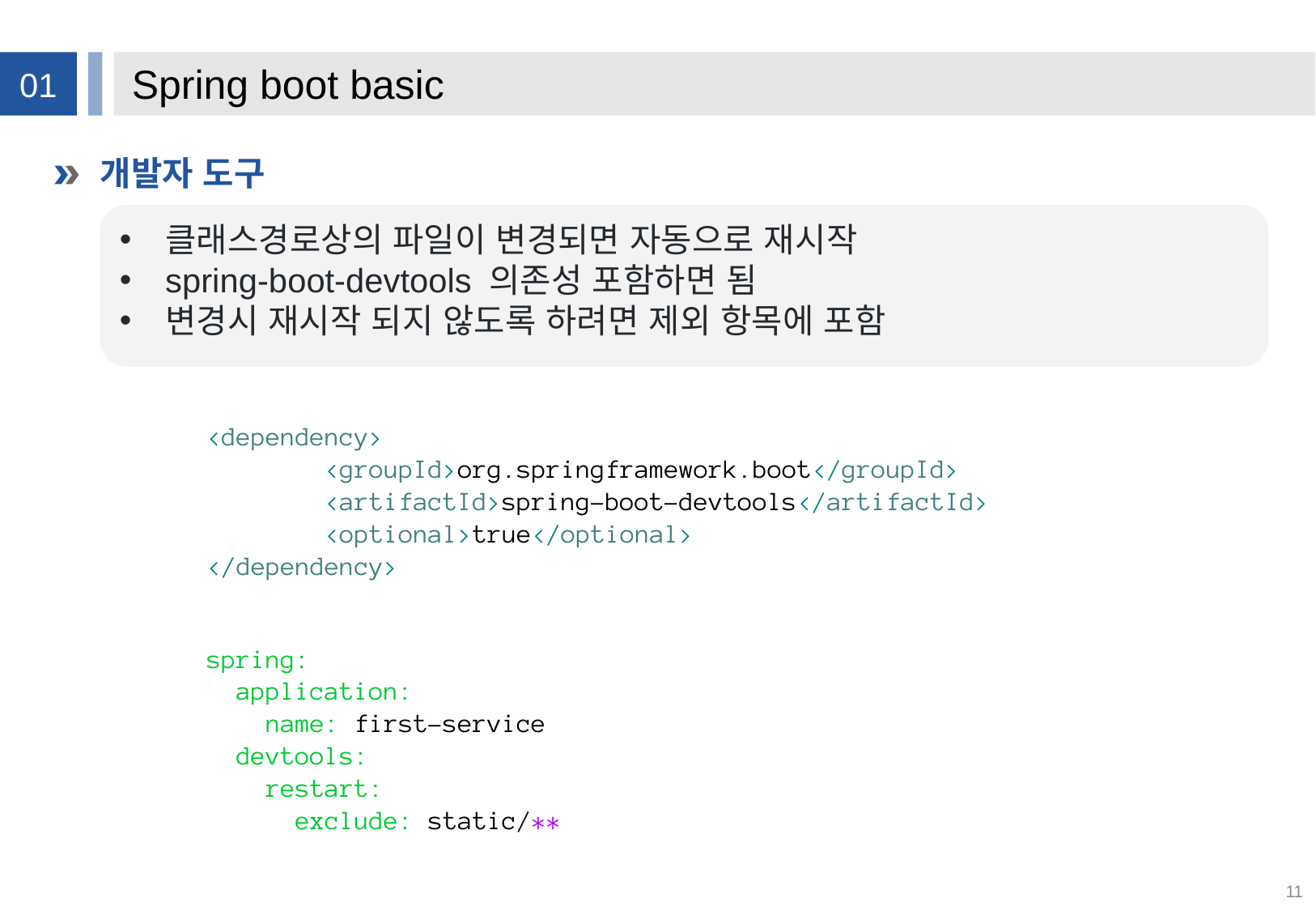

# Spring boot basic
01
개발자 도구

클래스경로상의 파일이 변경되면 자동으로 재시작
spring-boot-devtools 의존성 포함하면 됨
변경시 재시작 되지 않도록 하려면 제외 항목에 포함
<dependency>
        <groupId>org.springframework.boot</groupId>
        <artifactId>spring-boot-devtools</artifactId>
        <optional>true</optional>
</dependency>
spring:
  application:
    name: first-service
  devtools:
    restart:
      exclude: static/**
11